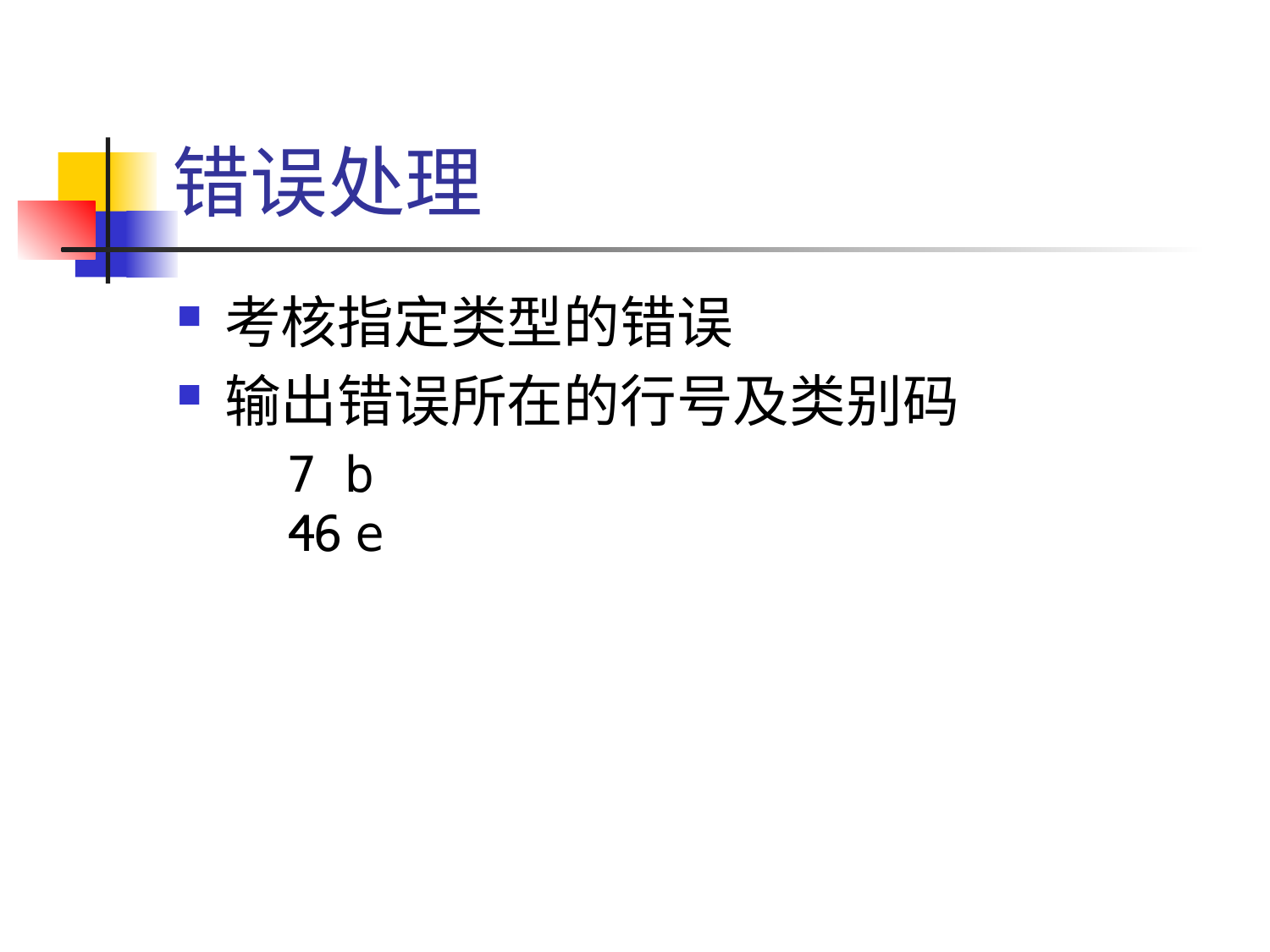

# 错误处理
考核指定类型的错误
输出错误所在的行号及类别码
7  b
46 e